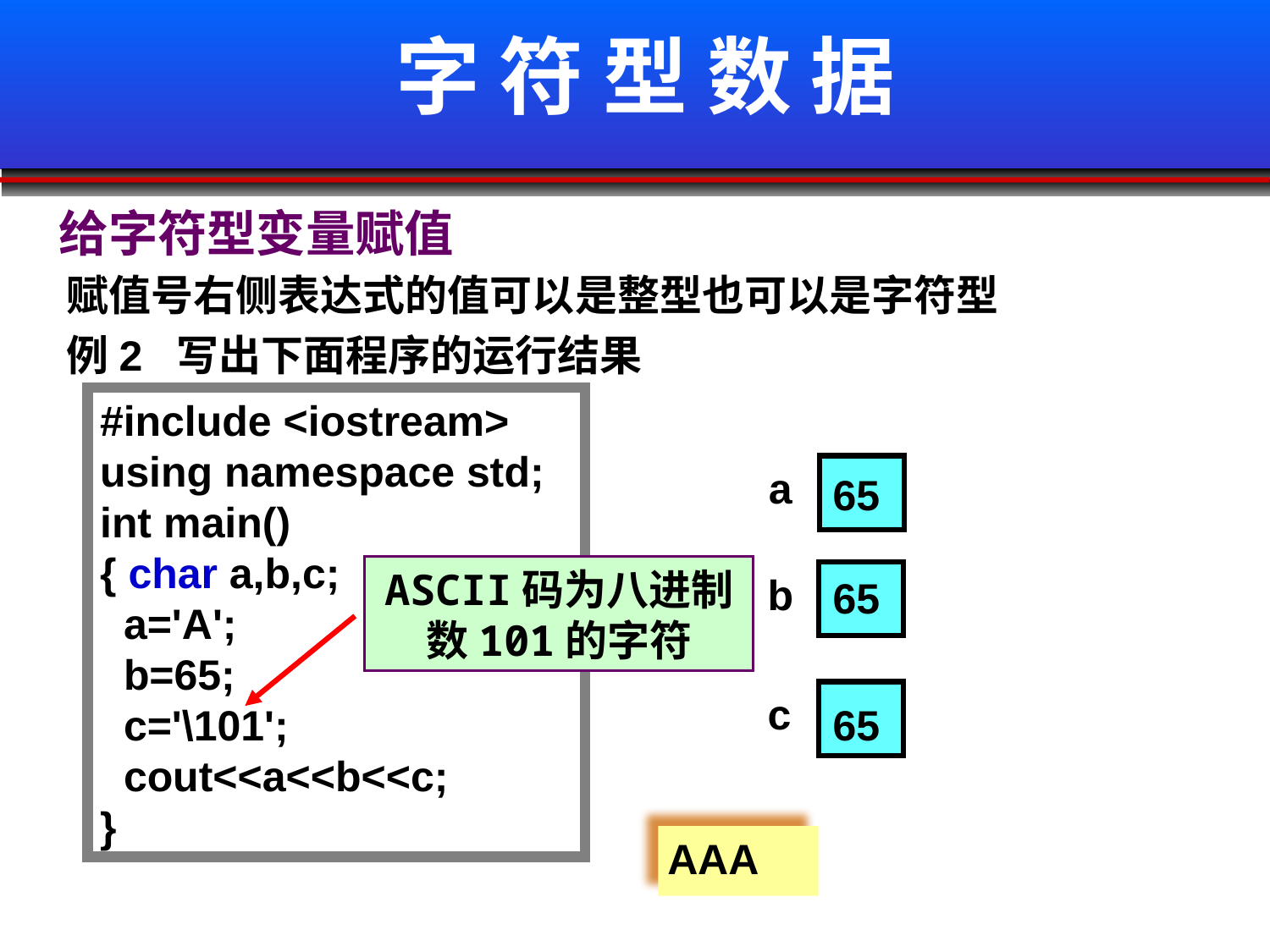

# 字 符 型 数 据
 给字符型变量赋值
赋值号右侧表达式的值可以是整型也可以是字符型
例2  写出下面程序的运行结果
#include <iostream>
using namespace std;
int main()
{ char a,b,c;
  a='A';
  b=65;
  c='\101';
  cout<<a<<b<<c;
}
a

65
ASCII码为八进制数101的字符
b

65

c

65
AAA